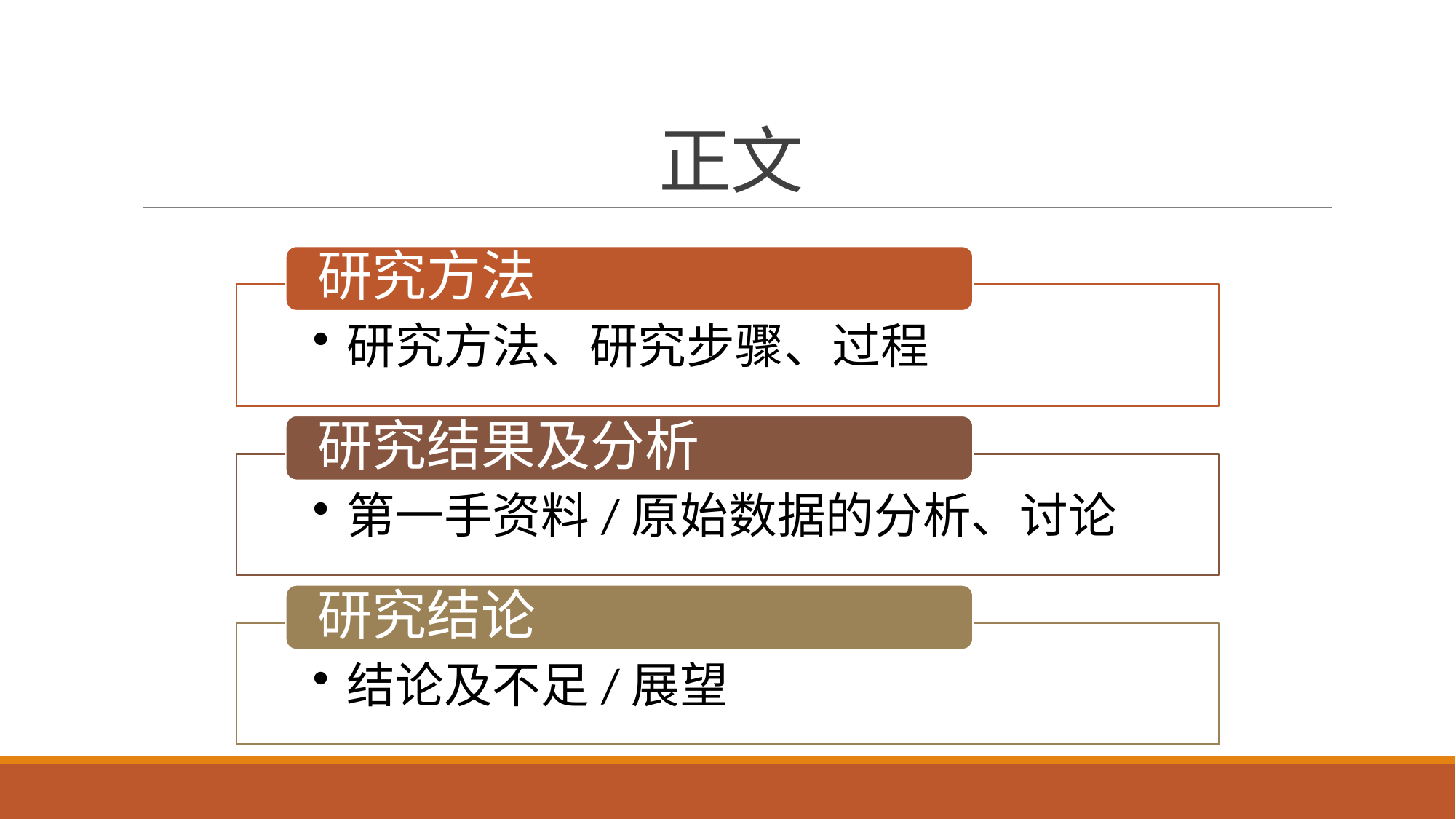

# 正文
研究方法、研究步骤、过程
研究方法
第一手资料/原始数据的分析、讨论
研究结果及分析
结论及不足/展望
研究结论